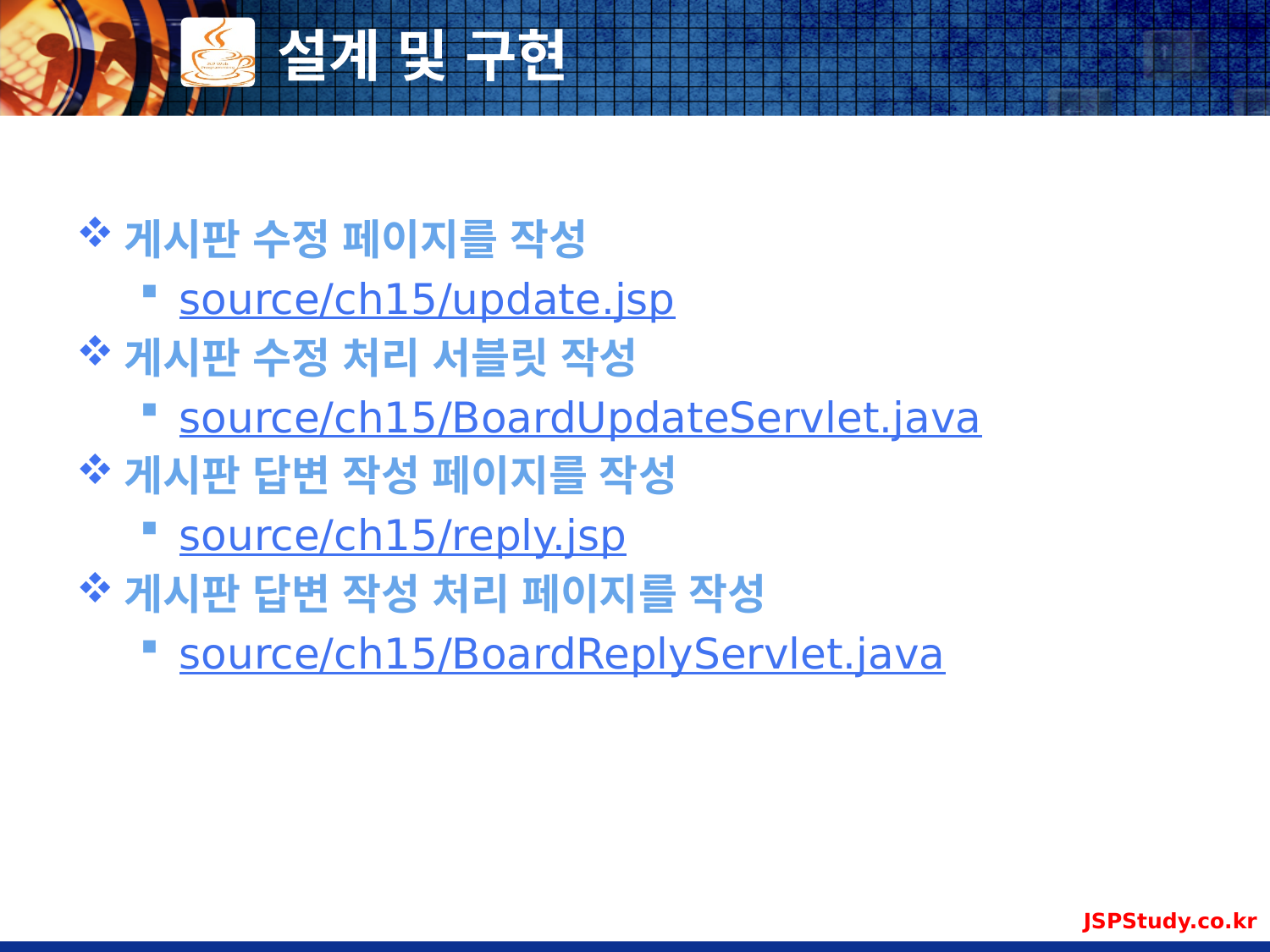

# 설계 및 구현
게시판 수정 페이지를 작성
source/ch15/update.jsp
게시판 수정 처리 서블릿 작성
source/ch15/BoardUpdateServlet.java
게시판 답변 작성 페이지를 작성
source/ch15/reply.jsp
게시판 답변 작성 처리 페이지를 작성
source/ch15/BoardReplyServlet.java

JSPStudy.co.kr